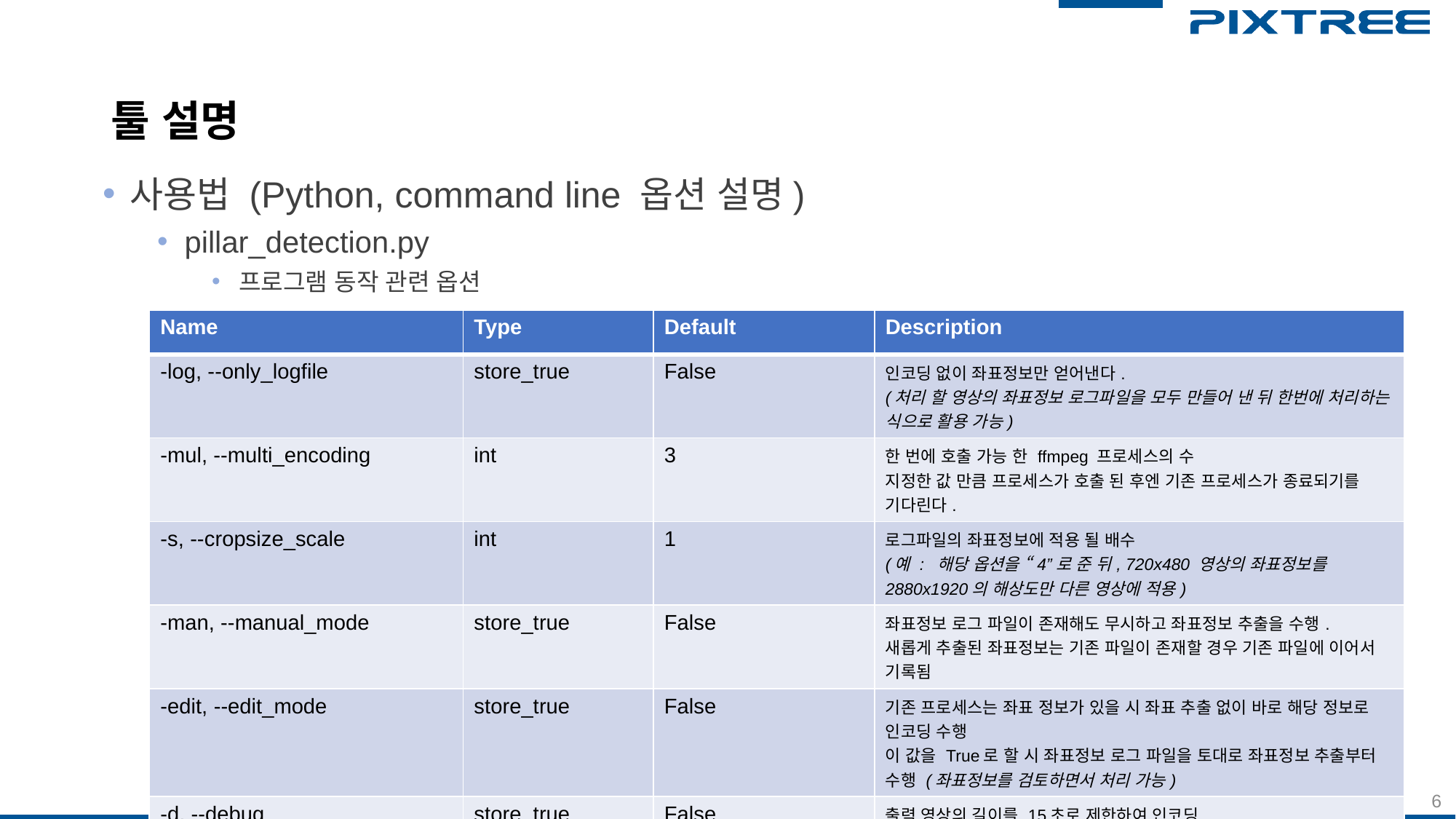

# 툴 설명
사용법 (Python, command line 옵션 설명)
pillar_detection.py
프로그램 동작 관련 옵션

| Name | Type | Default | Description |
| --- | --- | --- | --- |
| -log, --only\_logfile | store\_true | False | 인코딩 없이 좌표정보만 얻어낸다. (처리 할 영상의 좌표정보 로그파일을 모두 만들어 낸 뒤 한번에 처리하는 식으로 활용 가능) |
| -mul, --multi\_encoding | int | 3 | 한 번에 호출 가능 한 ffmpeg 프로세스의 수 지정한 값 만큼 프로세스가 호출 된 후엔 기존 프로세스가 종료되기를 기다린다. |
| -s, --cropsize\_scale | int | 1 | 로그파일의 좌표정보에 적용 될 배수 (예 : 해당 옵션을 “4”로 준 뒤, 720x480 영상의 좌표정보를 2880x1920의 해상도만 다른 영상에 적용) |
| -man, --manual\_mode | store\_true | False | 좌표정보 로그 파일이 존재해도 무시하고 좌표정보 추출을 수행. 새롭게 추출된 좌표정보는 기존 파일이 존재할 경우 기존 파일에 이어서 기록됨 |
| -edit, --edit\_mode | store\_true | False | 기존 프로세스는 좌표 정보가 있을 시 좌표 추출 없이 바로 해당 정보로 인코딩 수행 이 값을 True로 할 시 좌표정보 로그 파일을 토대로 좌표정보 추출부터 수행 (좌표정보를 검토하면서 처리 가능) |
| -d, --debug | store\_true | False | 출력 영상의 길이를 15초로 제한하여 인코딩 |
Copyright 2021. PIXTREE, Inc. all rights reserved.
6